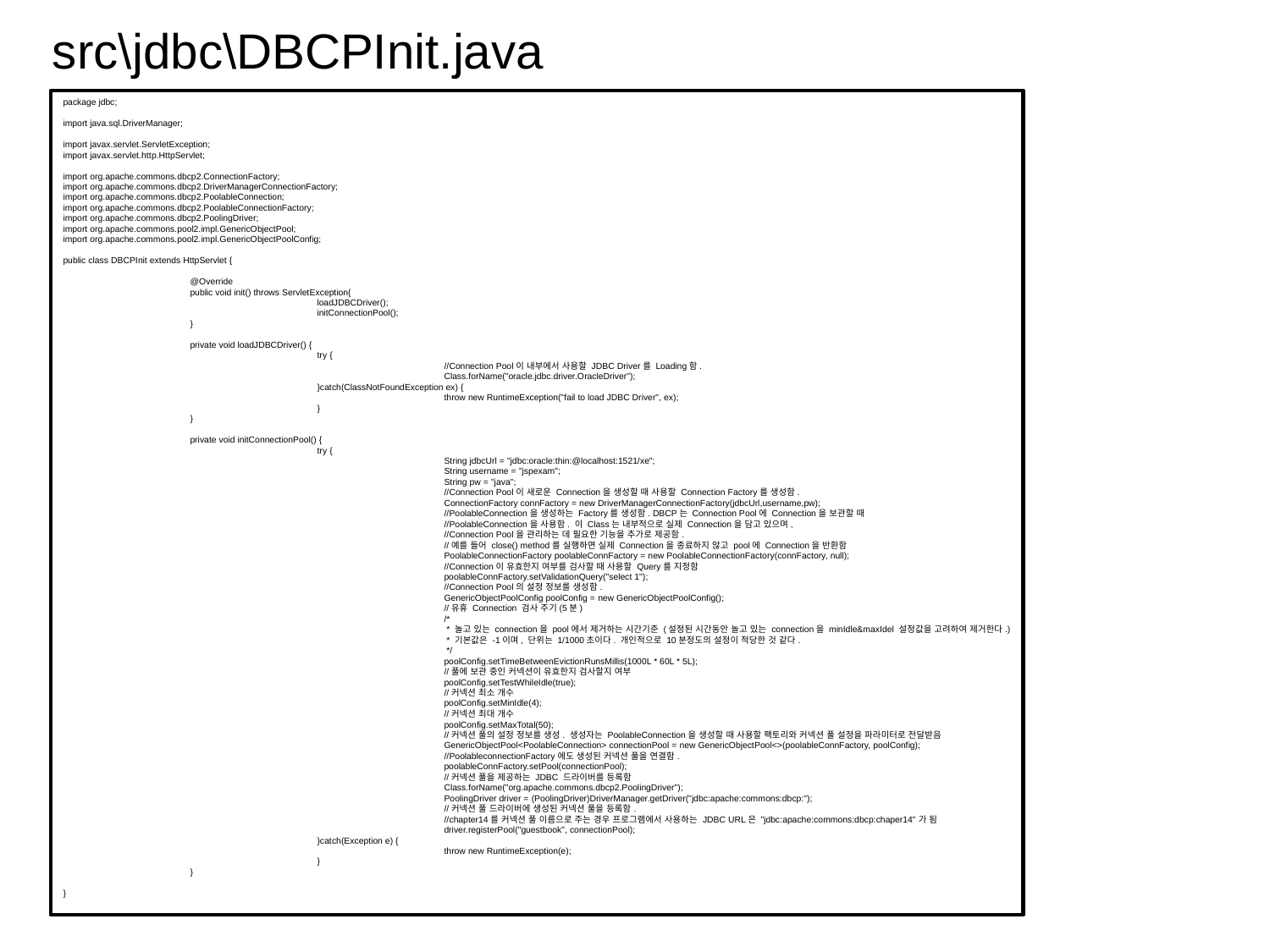

# src\jdbc\DBCPInit.java
package jdbc;

import java.sql.DriverManager;

import javax.servlet.ServletException;
import javax.servlet.http.HttpServlet;

import org.apache.commons.dbcp2.ConnectionFactory;
import org.apache.commons.dbcp2.DriverManagerConnectionFactory;
import org.apache.commons.dbcp2.PoolableConnection;
import org.apache.commons.dbcp2.PoolableConnectionFactory;
import org.apache.commons.dbcp2.PoolingDriver;
import org.apache.commons.pool2.impl.GenericObjectPool;
import org.apache.commons.pool2.impl.GenericObjectPoolConfig;

public class DBCPInit extends HttpServlet {

	@Override
	public void init() throws ServletException{
		loadJDBCDriver();
		initConnectionPool();
	}

	private void loadJDBCDriver() {
		try {
			//Connection Pool이 내부에서 사용할 JDBC Driver를 Loading함.
			Class.forName("oracle.jdbc.driver.OracleDriver");
		}catch(ClassNotFoundException ex) {
			throw new RuntimeException("fail to load JDBC Driver", ex);
		}
	}

	private void initConnectionPool() {
		try {
			String jdbcUrl = "jdbc:oracle:thin:@localhost:1521/xe";
			String username = "jspexam";
			String pw = "java";
			//Connection Pool이 새로운 Connection을 생성할 때 사용할 Connection Factory를 생성함.
			ConnectionFactory connFactory = new DriverManagerConnectionFactory(jdbcUrl,username,pw);
			//PoolableConnection을 생성하는 Factory를 생성함. DBCP는 Connection Pool에 Connection을 보관할 때
			//PoolableConnection을 사용함. 이 Class는 내부적으로 실제 Connection을 담고 있으며,
			//Connection Pool을 관리하는 데 필요한 기능을 추가로 제공함.
			//예를 들어 close() method를 실행하면 실제 Connection을 종료하지 않고 pool에 Connection을 반환함
			PoolableConnectionFactory poolableConnFactory = new PoolableConnectionFactory(connFactory, null);
			//Connection이 유효한지 여부를 검사할 때 사용할 Query를 지정함
			poolableConnFactory.setValidationQuery("select 1");
			//Connection Pool의 설정 정보를 생성함.
			GenericObjectPoolConfig poolConfig = new GenericObjectPoolConfig();
			//유휴 Connection 검사 주기(5분)
			/*
			 * 놀고 있는 connection을 pool에서 제거하는 시간기준 (설정된 시간동안 놀고 있는 connection을 minIdle&maxIdel 설정값을 고려하여 제거한다.)
  			 * 기본값은 -1이며, 단위는 1/1000초이다. 개인적으로 10분정도의 설정이 적당한 것 같다.
			 */
			poolConfig.setTimeBetweenEvictionRunsMillis(1000L * 60L * 5L);
			//풀에 보관 중인 커넥션이 유효한지 검사할지 여부
			poolConfig.setTestWhileIdle(true);
			//커넥션 최소 개수
			poolConfig.setMinIdle(4);
			//커넥션 최대 개수
			poolConfig.setMaxTotal(50);
			//커넥션 풀의 설정 정보를 생성. 생성자는 PoolableConnection을 생성할 때 사용할 팩토리와 커넥션 풀 설정을 파라미터로 전달받음
			GenericObjectPool<PoolableConnection> connectionPool = new GenericObjectPool<>(poolableConnFactory, poolConfig);
			//PoolableconnectionFactory에도 생성된 커넥션 풀을 연결함.
			poolableConnFactory.setPool(connectionPool);
			//커넥션 풀을 제공하는 JDBC 드라이버를 등록함
			Class.forName("org.apache.commons.dbcp2.PoolingDriver");
			PoolingDriver driver = (PoolingDriver)DriverManager.getDriver("jdbc:apache:commons:dbcp:");
			//커넥션 풀 드라이버에 생성된 커넥션 풀을 등록함.
			//chapter14를 커넥션 풀 이름으로 주는 경우 프로그램에서 사용하는 JDBC URL은 "jdbc:apache:commons:dbcp:chaper14"가 됨
			driver.registerPool("guestbook", connectionPool);
		}catch(Exception e) {
			throw new RuntimeException(e);
		}
	}

}